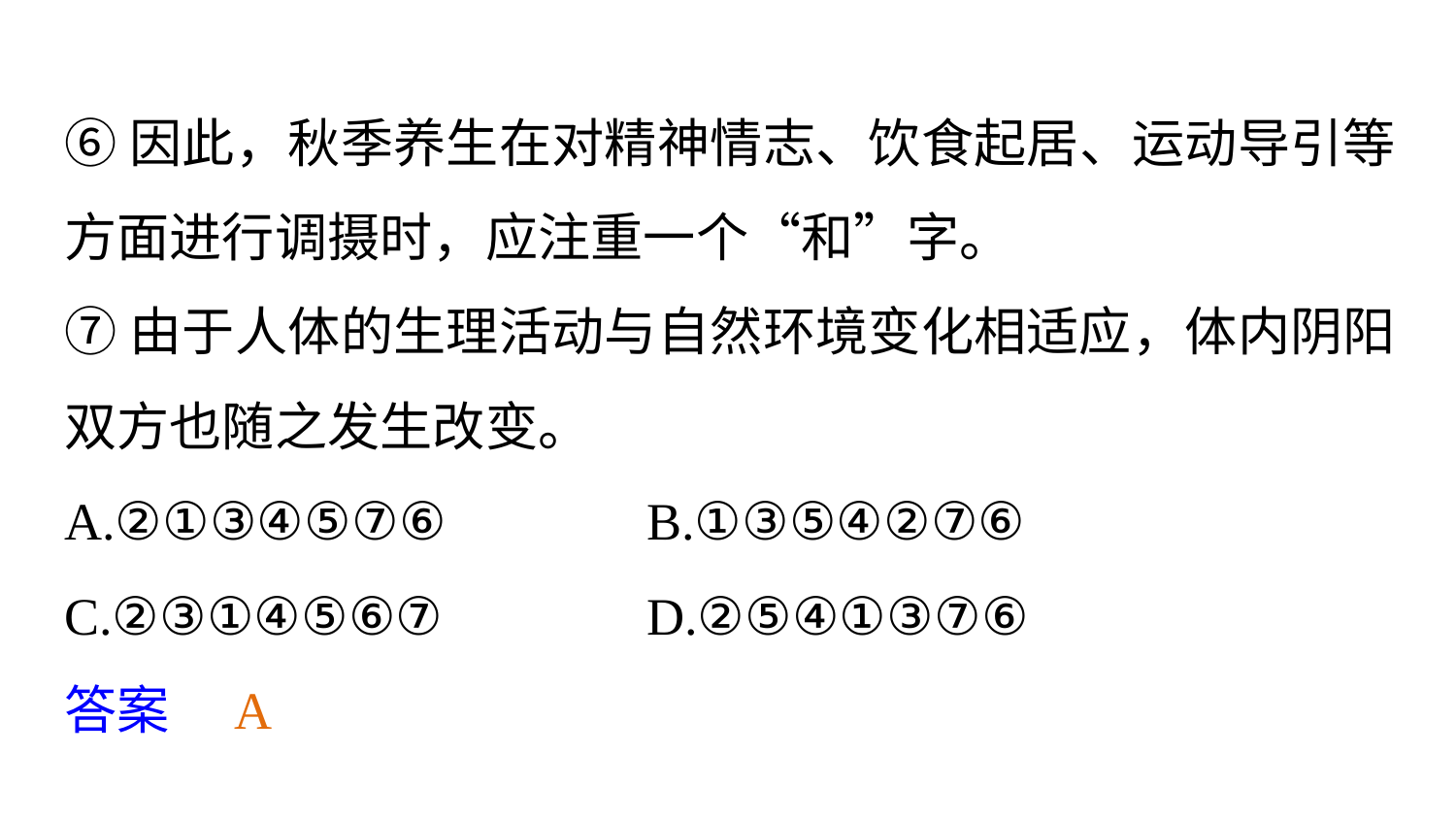

⑥因此，秋季养生在对精神情志、饮食起居、运动导引等方面进行调摄时，应注重一个“和”字。
⑦由于人体的生理活动与自然环境变化相适应，体内阴阳双方也随之发生改变。
A.②①③④⑤⑦⑥  		B.①③⑤④②⑦⑥
C.②③①④⑤⑥⑦  		D.②⑤④①③⑦⑥
答案　A